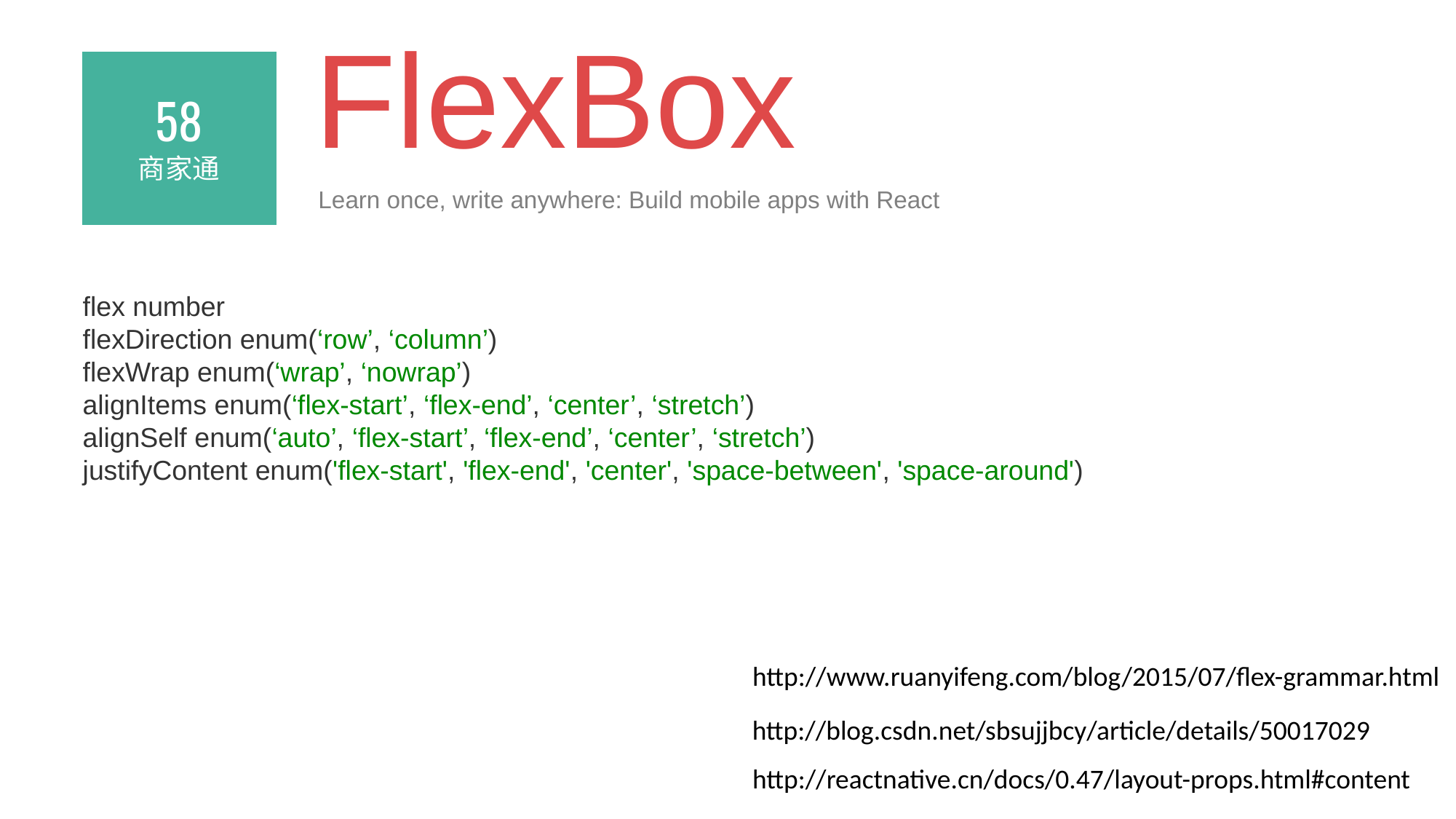

FlexBox
58
商家通
Learn once, write anywhere: Build mobile apps with React
flex number
flexDirection enum(‘row’, ‘column’)
flexWrap enum(‘wrap’, ‘nowrap’)
alignItems enum(‘flex-start’, ‘flex-end’, ‘center’, ‘stretch’)
alignSelf enum(‘auto’, ‘flex-start’, ‘flex-end’, ‘center’, ‘stretch’)
justifyContent enum('flex-start', 'flex-end', 'center', 'space-between', 'space-around')
http://www.ruanyifeng.com/blog/2015/07/flex-grammar.html
http://blog.csdn.net/sbsujjbcy/article/details/50017029
http://reactnative.cn/docs/0.47/layout-props.html#content